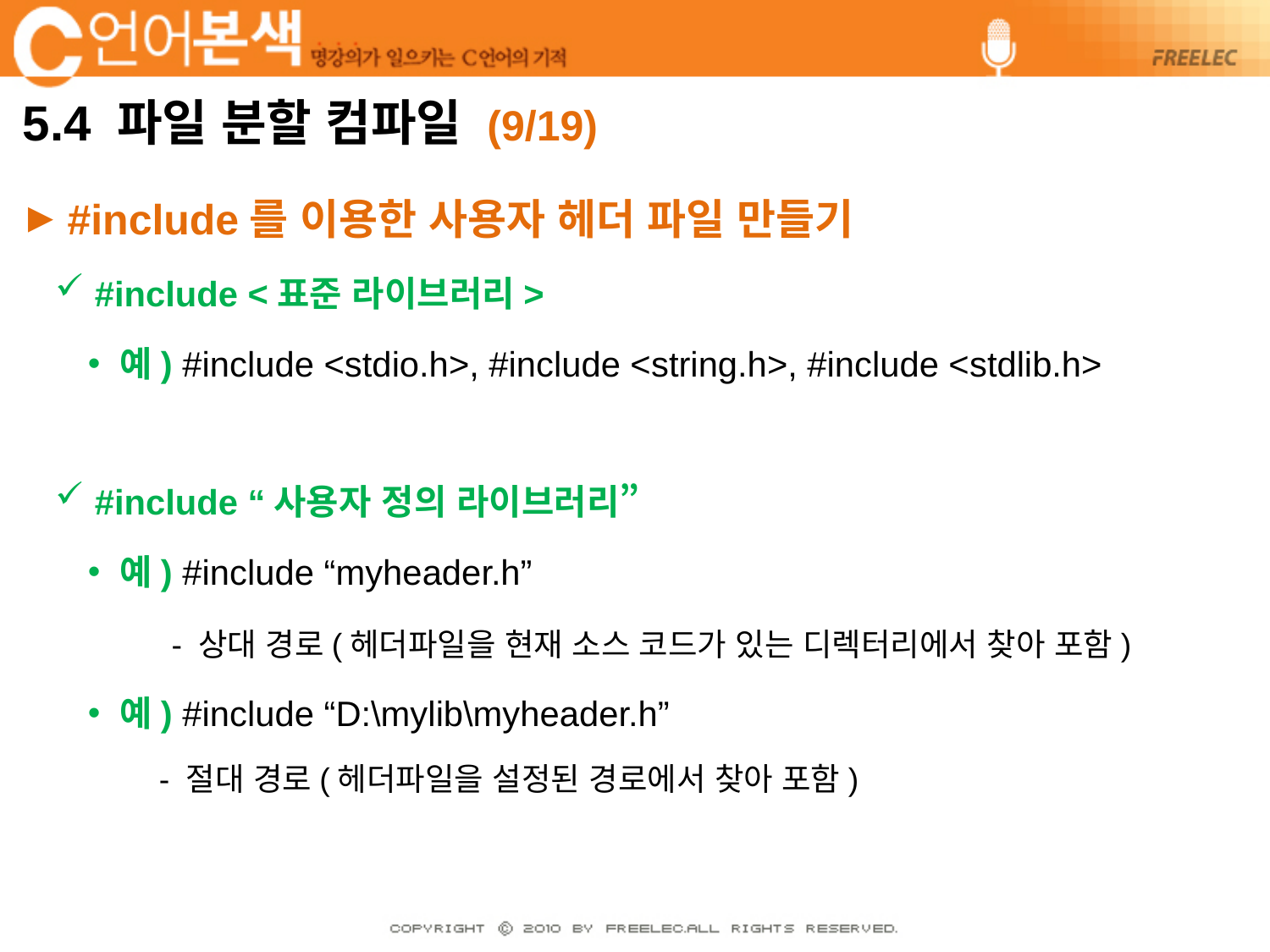

# 5.4 파일 분할 컴파일 (9/19)
#include를 이용한 사용자 헤더 파일 만들기
#include <표준 라이브러리>
예) #include <stdio.h>, #include <string.h>, #include <stdlib.h>

#include “사용자 정의 라이브러리”
예) #include “myheader.h”
      - 상대 경로(헤더파일을 현재 소스 코드가 있는 디렉터리에서 찾아 포함)
예) #include “D:\mylib\myheader.h”
        - 절대 경로(헤더파일을 설정된 경로에서 찾아 포함)